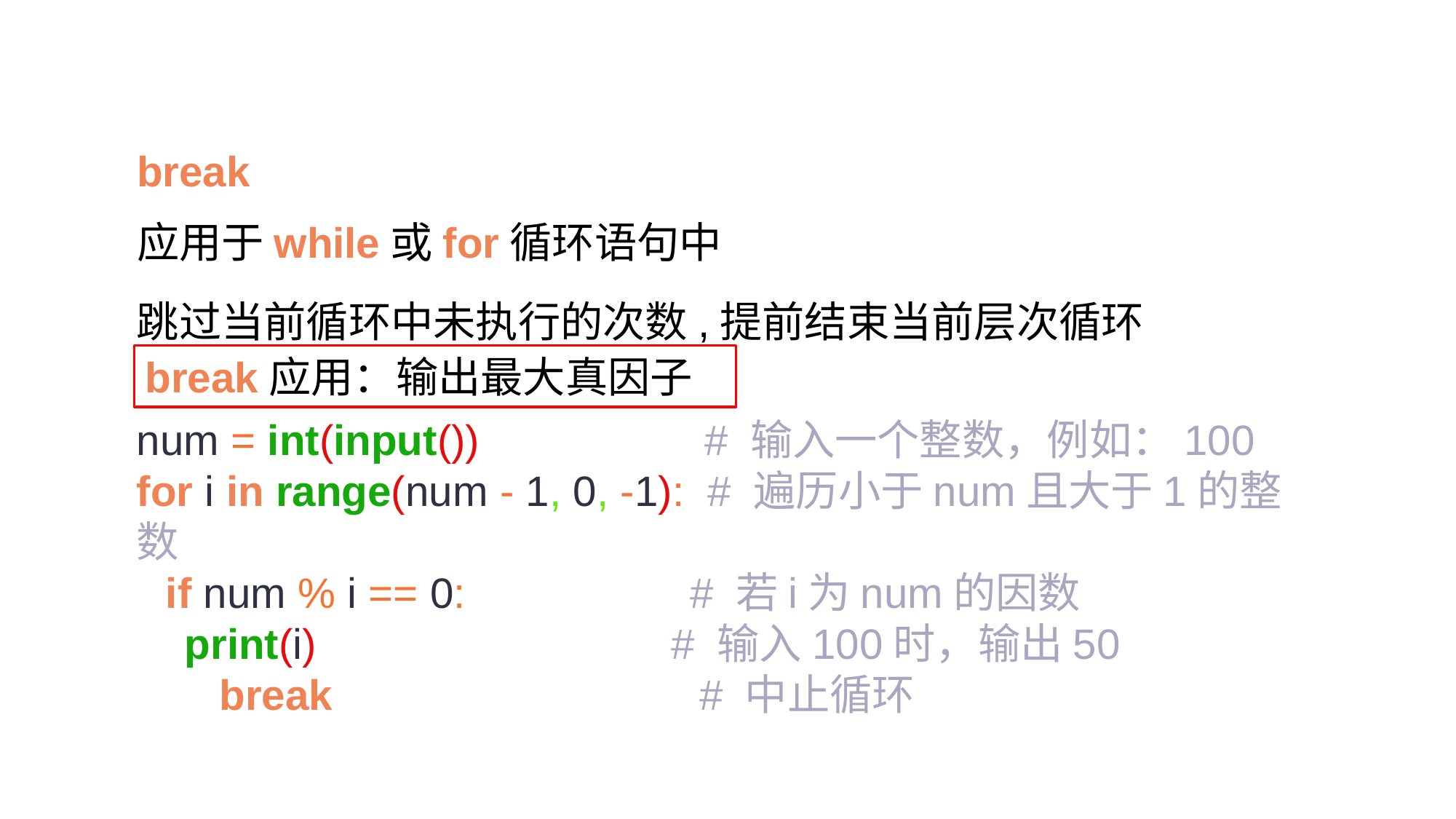

break
应用于while或for循环语句中
跳过当前循环中未执行的次数,提前结束当前层次循环
break应用：输出最大真因子
num = int(input())                   # 输入一个整数，例如：100
for i in range(num - 1, 0, -1):  # 遍历小于num且大于1的整数
  if num % i == 0:                   # 若i为num的因数
    print(i)                              # 输入100时，输出50
       break                               # 中止循环